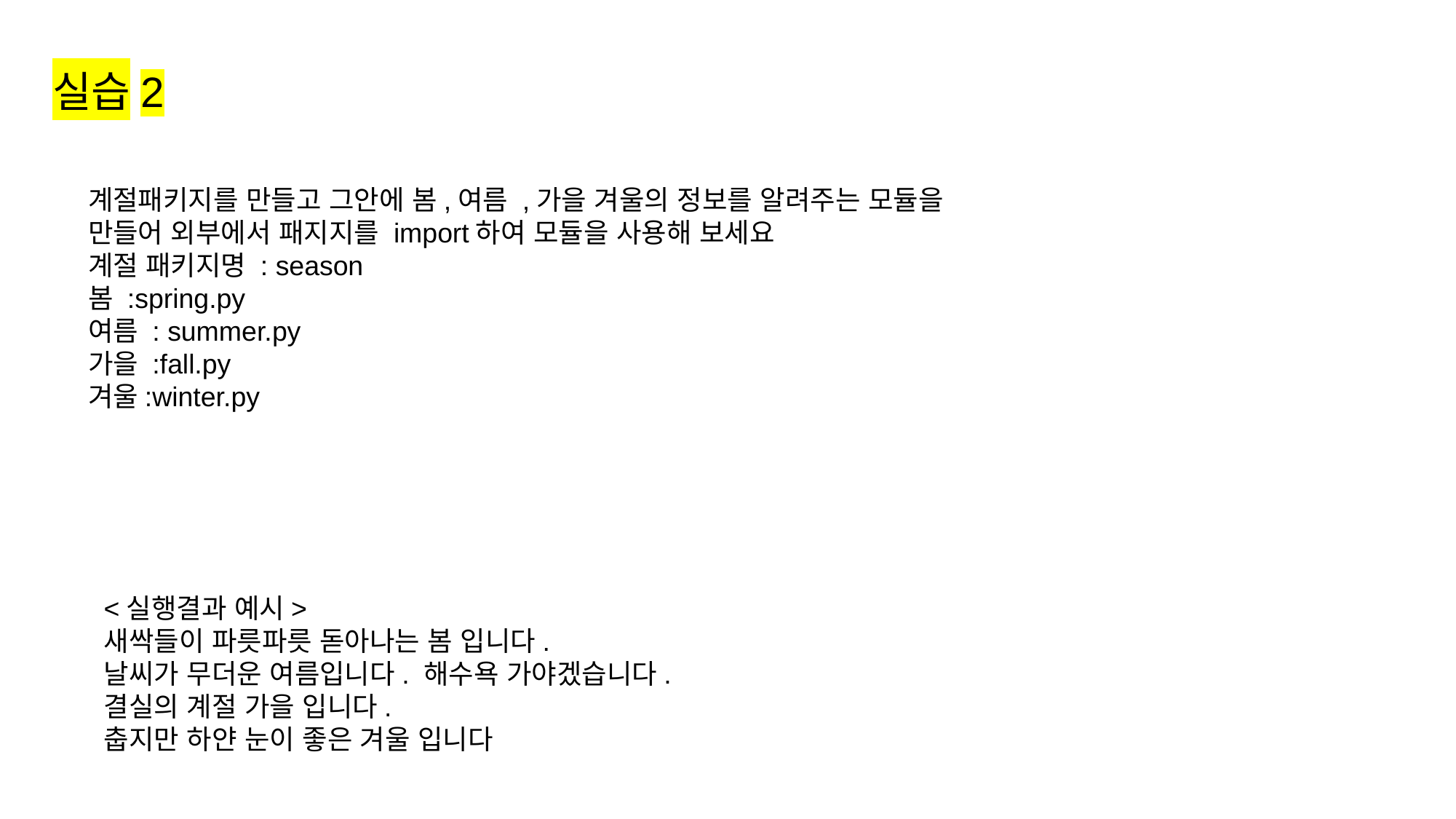

실습2
계절패키지를 만들고 그안에 봄,여름 ,가을 겨울의 정보를 알려주는 모듈을
만들어 외부에서 패지지를 import하여 모듈을 사용해 보세요
계절 패키지명 : season
봄 :spring.py
여름 : summer.py
가을 :fall.py
겨울:winter.py

<실행결과 예시>
새싹들이 파릇파릇 돋아나는 봄 입니다.
날씨가 무더운 여름입니다. 해수욕 가야겠습니다.
결실의 계절 가을 입니다.
춥지만 하얀 눈이 좋은 겨울 입니다